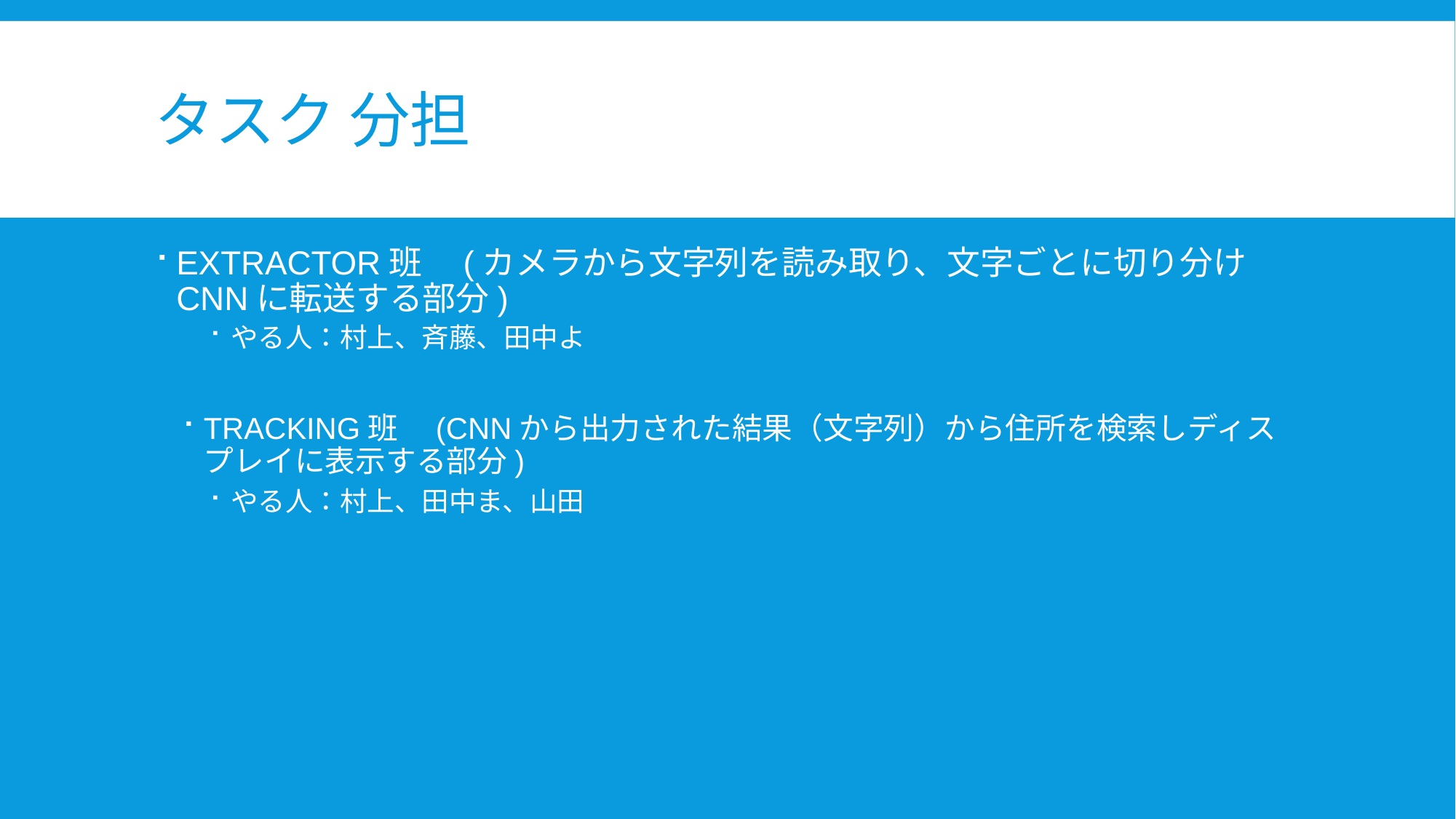

# タスク 分担
EXTRACTOR班　(カメラから文字列を読み取り、文字ごとに切り分けCNNに転送する部分)
やる人：村上、斉藤、田中よ

TRACKING班　(CNNから出力された結果（文字列）から住所を検索しディスプレイに表示する部分)
やる人：村上、田中ま、山田